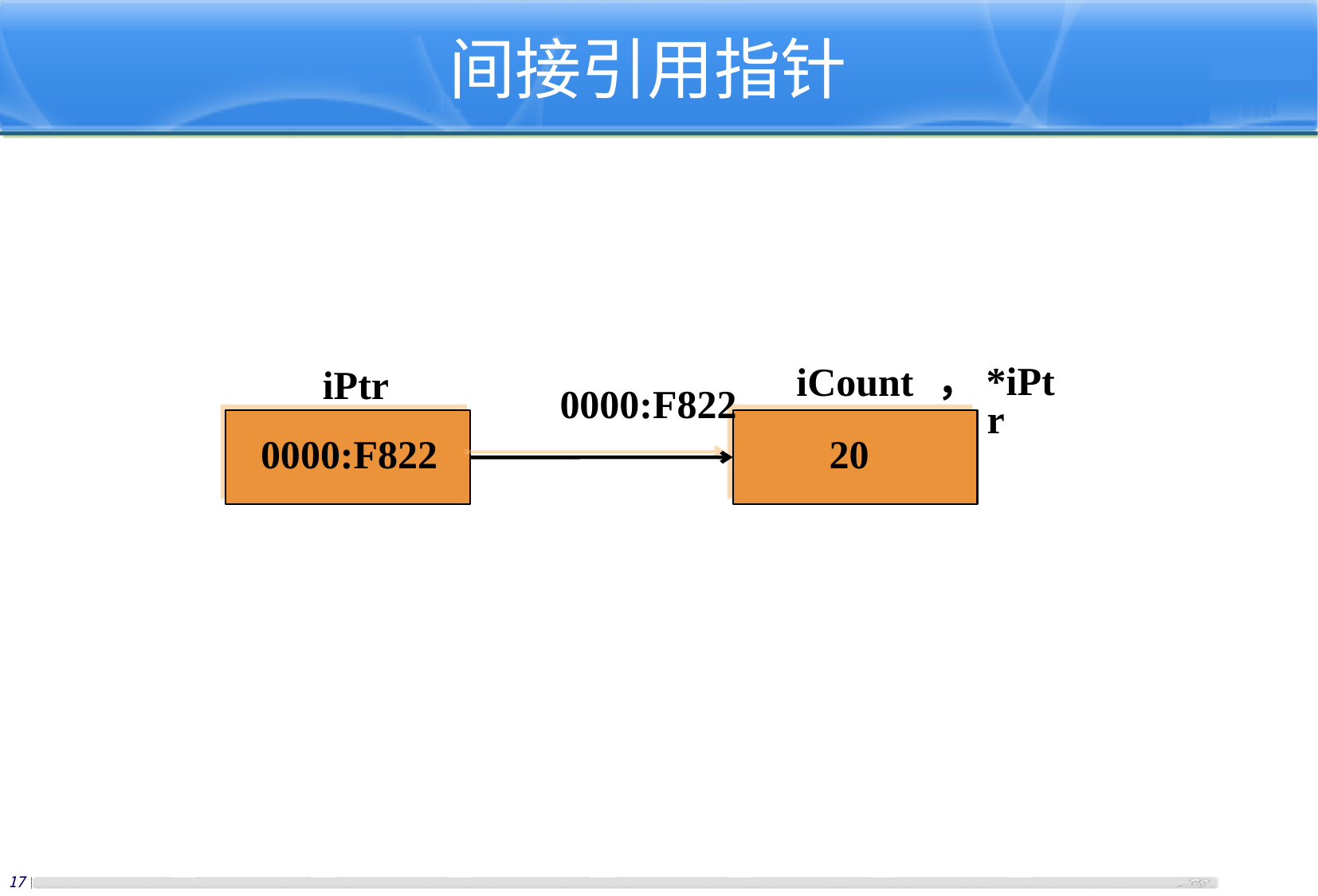

间接引用指针
，*iPtr
iCount
iPtr
0000:F822

0000:F822
20